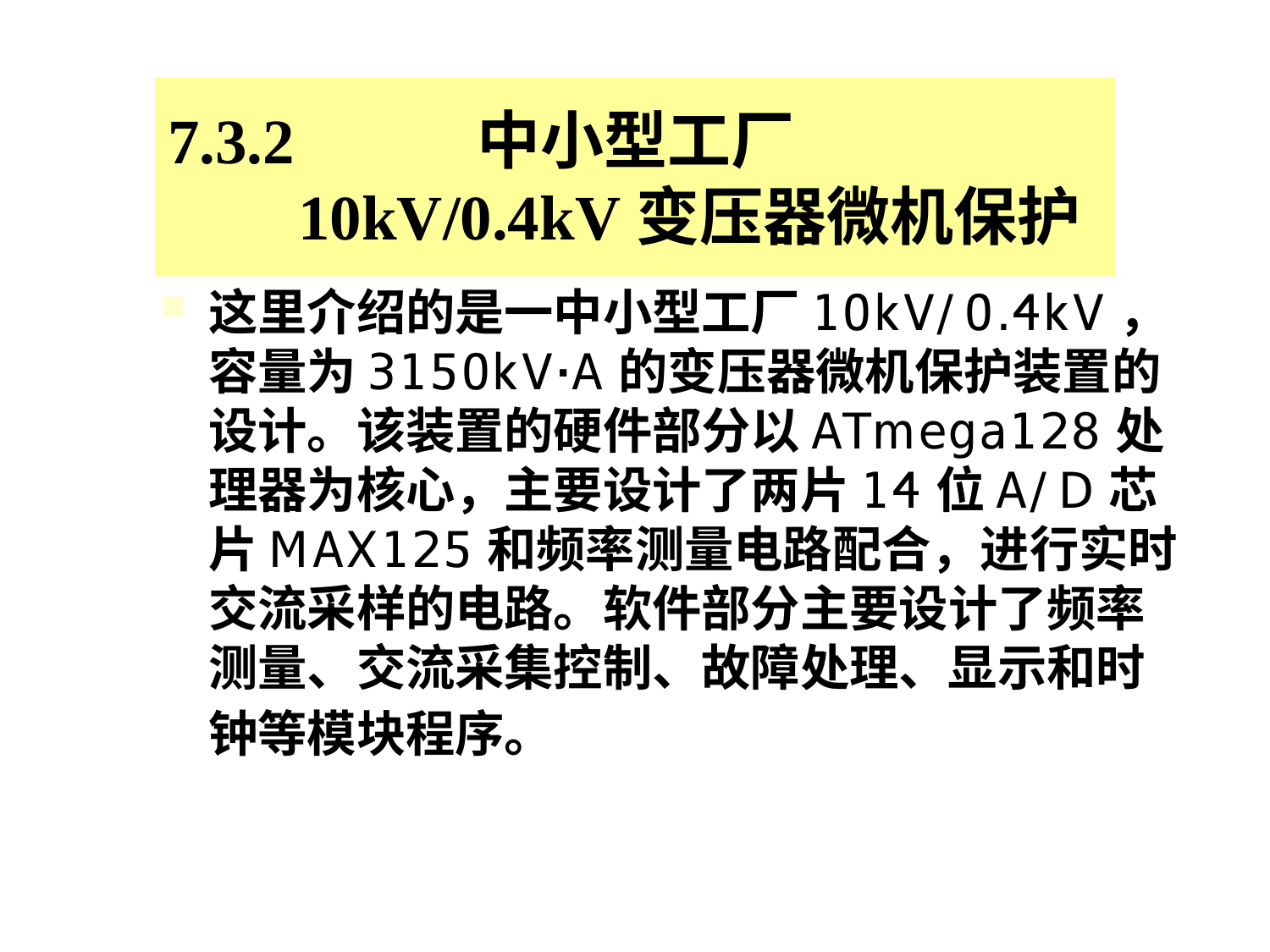

# 7.3.2         中小型工厂 10kV/0.4kV变压器微机保护
这里介绍的是一中小型工厂10kV/0.4kV，容量为3150kV·A的变压器微机保护装置的设计。该装置的硬件部分以ATmega128处理器为核心，主要设计了两片14位A/D芯片MAX125和频率测量电路配合，进行实时交流采样的电路。软件部分主要设计了频率测量、交流采集控制、故障处理、显示和时钟等模块程序。